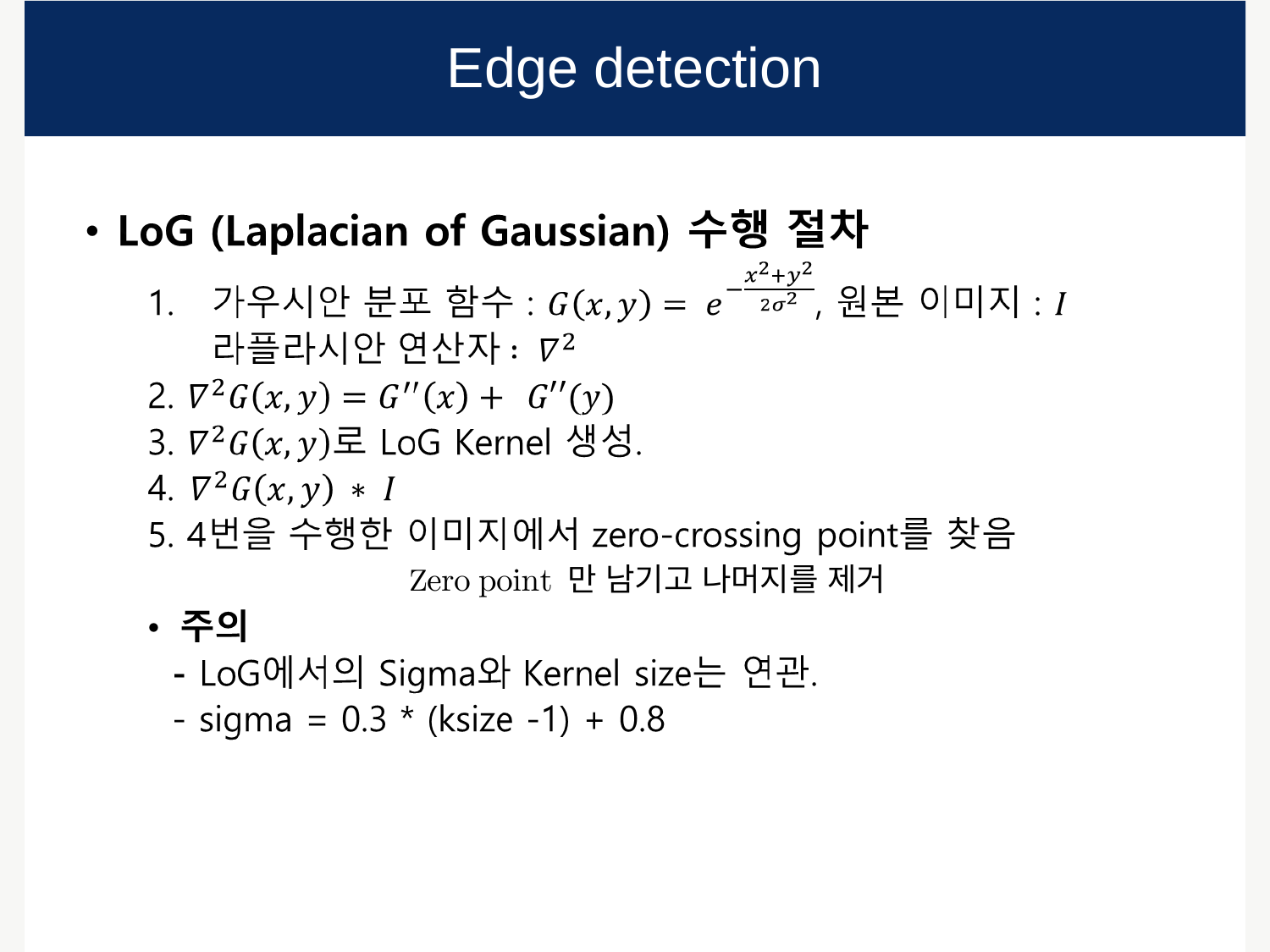

# Edge detection
 dfdfdfdfdfdfdf
Zero point 만 남기고 나머지를 제거